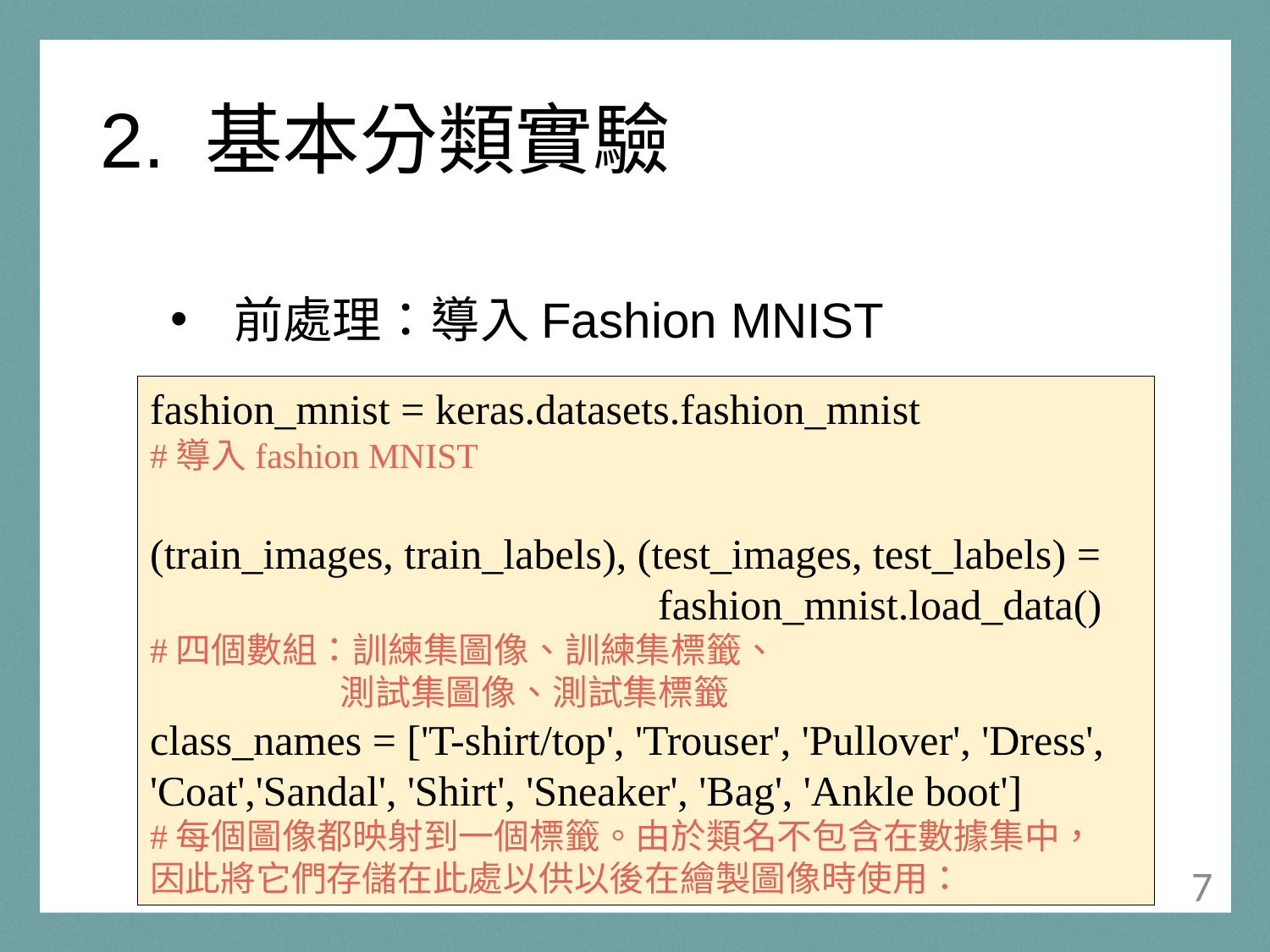

# 2. 基本分類實驗
前處理：導入Fashion MNIST
fashion_mnist = keras.datasets.fashion_mnist
#導入fashion MNIST

(train_images, train_labels), (test_images, test_labels) = 				fashion_mnist.load_data()
#四個數組：訓練集圖像、訓練集標籤、
	       測試集圖像、測試集標籤
class_names = ['T-shirt/top', 'Trouser', 'Pullover', 'Dress', 'Coat','Sandal', 'Shirt', 'Sneaker', 'Bag', 'Ankle boot']
#每個圖像都映射到一個標籤。由於類名不包含在數據集中，
因此將它們存儲在此處以供以後在繪製圖像時使用：
7